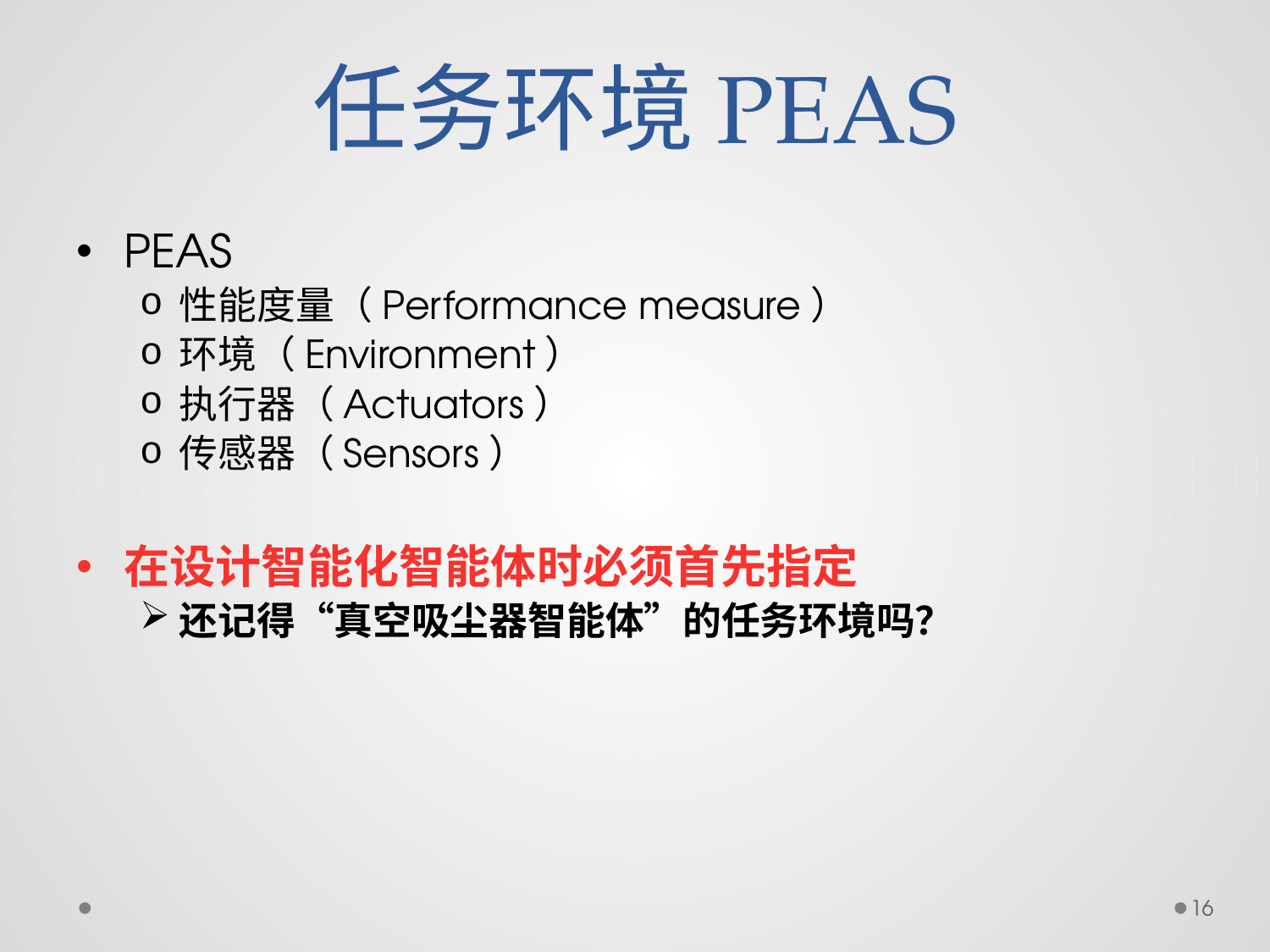

# 任务环境PEAS
PEAS
性能度量（Performance measure）
环境（Environment）
执行器（Actuators）
传感器（Sensors）

在设计智能化智能体时必须首先指定
还记得“真空吸尘器智能体”的任务环境吗？
16